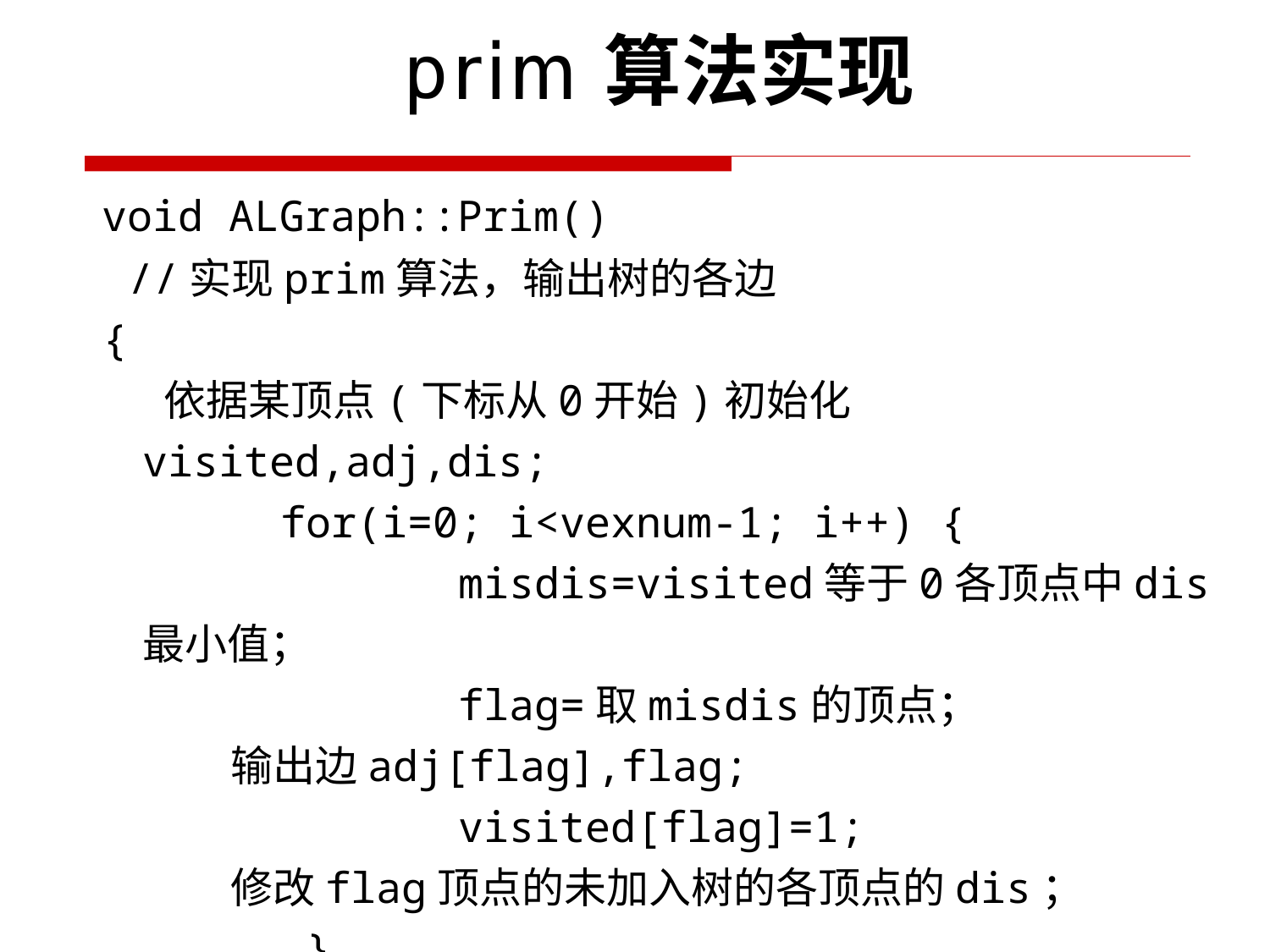

prim算法实现
  void ALGraph::Prim()
  //实现prim算法，输出树的各边
 {
        依据某顶点(下标从0开始)初始化visited,adj,dis;
        for(i=0; i<vexnum-1; i++) {
               misdis=visited等于0各顶点中dis最小值；
               flag=取misdis的顶点；
               输出边adj[flag],flag;
               visited[flag]=1;
               修改flag顶点的未加入树的各顶点的dis；
         }
  }